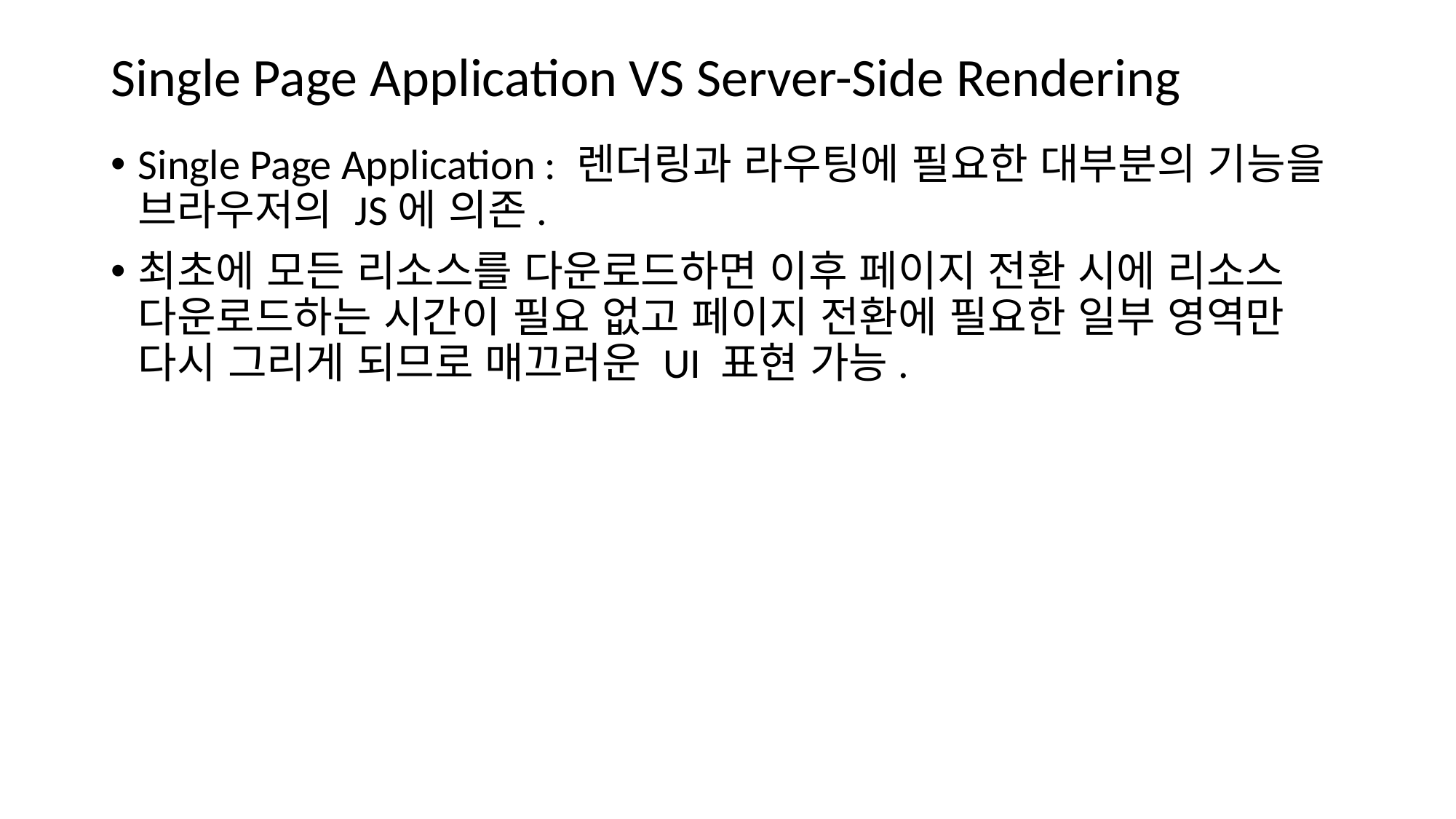

# Single Page Application VS Server-Side Rendering
Single Page Application : 렌더링과 라우팅에 필요한 대부분의 기능을 브라우저의 JS에 의존.
최초에 모든 리소스를 다운로드하면 이후 페이지 전환 시에 리소스 다운로드하는 시간이 필요 없고 페이지 전환에 필요한 일부 영역만 다시 그리게 되므로 매끄러운 UI 표현 가능.